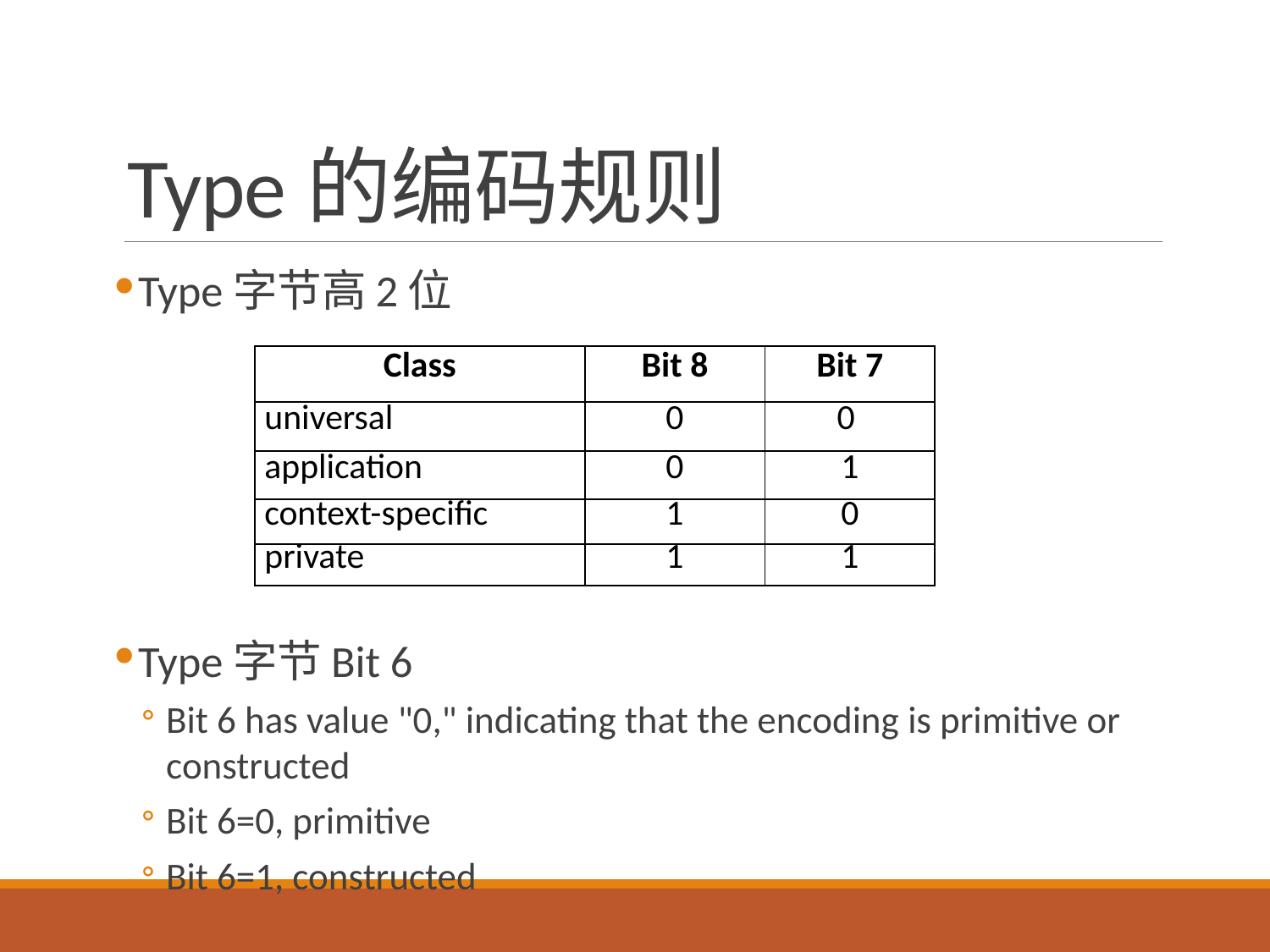

# Type的编码规则
Type字节高2位

Type字节Bit 6
Bit 6 has value "0," indicating that the encoding is primitive or constructed
Bit 6=0, primitive
Bit 6=1, constructed

| Class | Bit 8 | Bit 7 |
| --- | --- | --- |
| universal | 0 | 0 |
| application | 0 | 1 |
| context-specific | 1 | 0 |
| private | 1 | 1 |
46